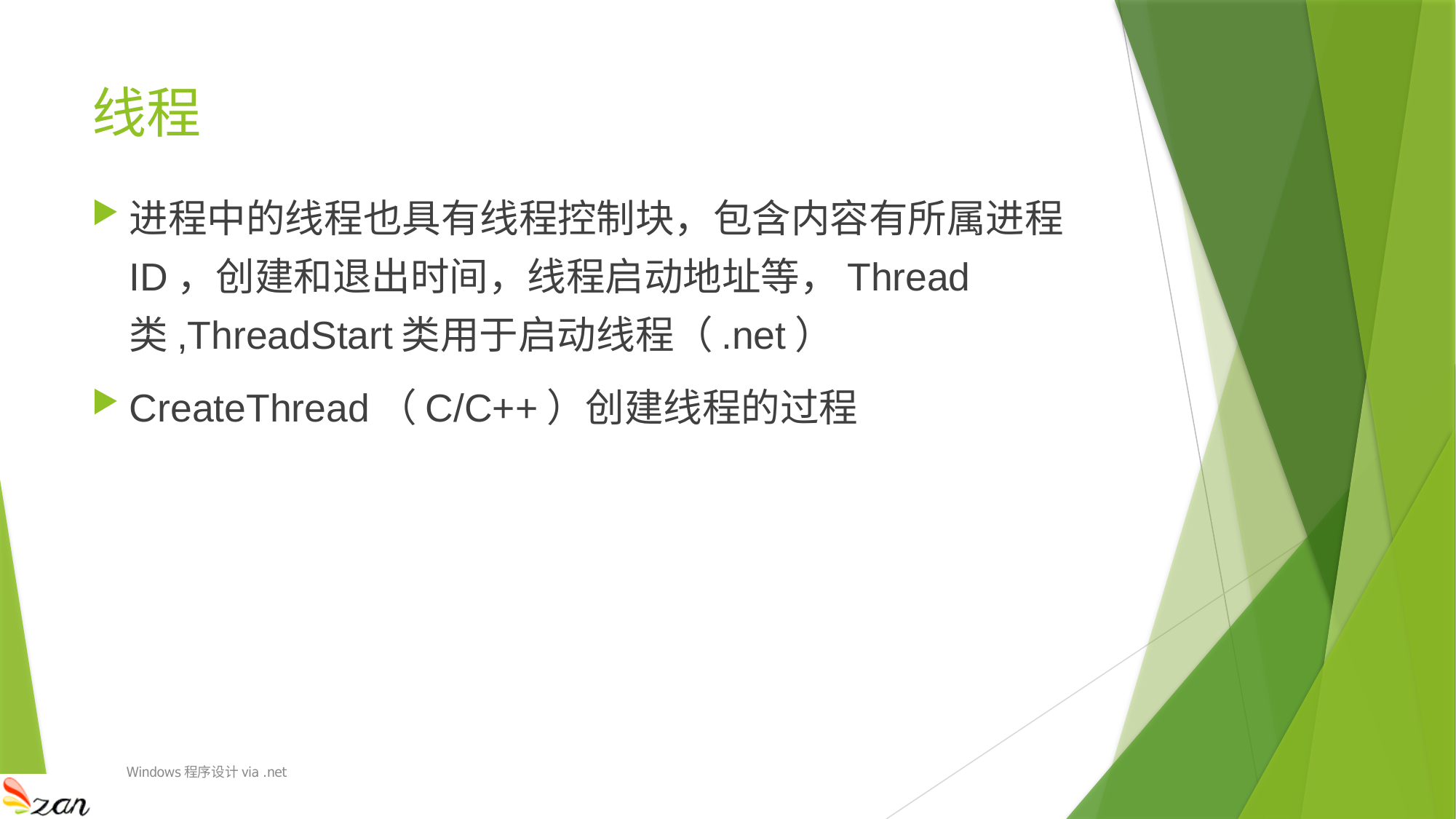

# 线程
进程中的线程也具有线程控制块，包含内容有所属进程ID，创建和退出时间，线程启动地址等，Thread类,ThreadStart类用于启动线程（.net）
CreateThread（C/C++）创建线程的过程
Windows程序设计via .net